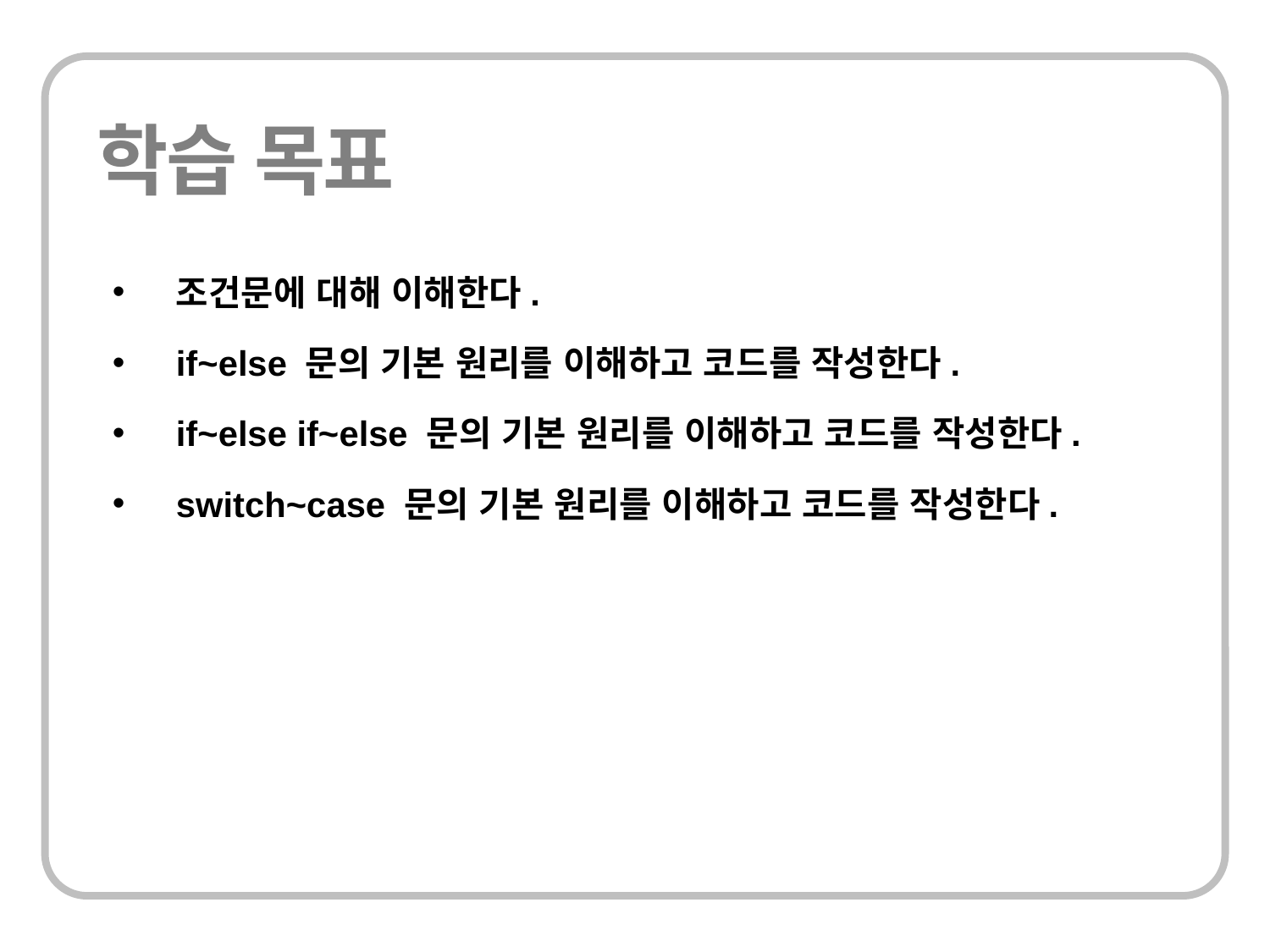

조건문에 대해 이해한다.
if~else 문의 기본 원리를 이해하고 코드를 작성한다.
if~else if~else 문의 기본 원리를 이해하고 코드를 작성한다.
switch~case 문의 기본 원리를 이해하고 코드를 작성한다.